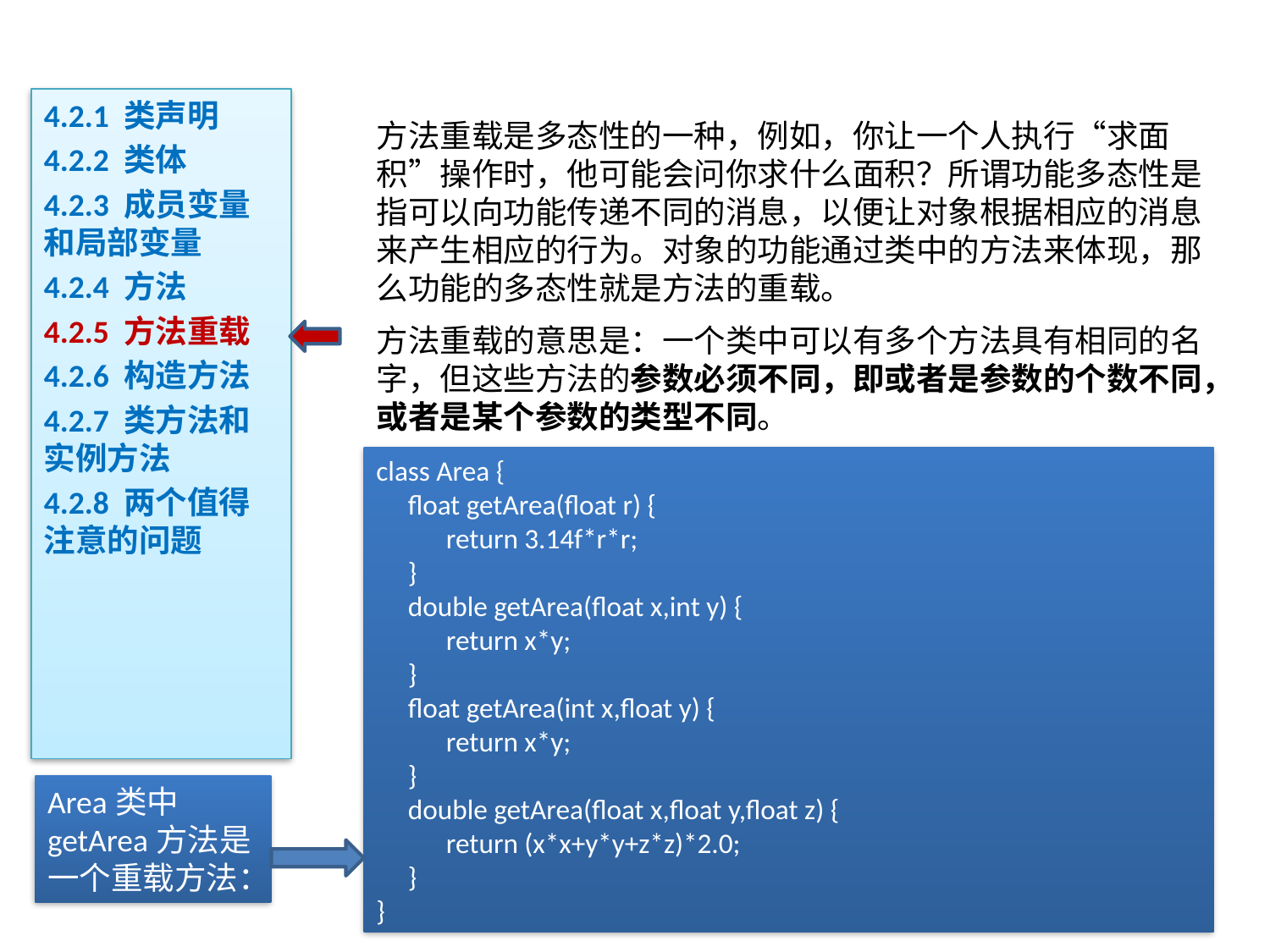

4.2.1 类声明
4.2.2 类体
4.2.3 成员变量和局部变量
4.2.4 方法
4.2.5 方法重载
4.2.6 构造方法
4.2.7 类方法和实例方法
4.2.8 两个值得注意的问题
# 4.2 类
方法重载是多态性的一种，例如，你让一个人执行“求面积”操作时，他可能会问你求什么面积？所谓功能多态性是指可以向功能传递不同的消息，以便让对象根据相应的消息来产生相应的行为。对象的功能通过类中的方法来体现，那么功能的多态性就是方法的重载。
方法重载的意思是：一个类中可以有多个方法具有相同的名字，但这些方法的参数必须不同，即或者是参数的个数不同，或者是某个参数的类型不同。

class Area {
     float getArea(float r) {
           return 3.14f*r*r;
     }
     double getArea(float x,int y) {
           return x*y;
     }
     float getArea(int x,float y) {
           return x*y;
     }
     double getArea(float x,float y,float z) {
           return (x*x+y*y+z*z)*2.0;
     }
}
Area类中getArea方法是一个重载方法：